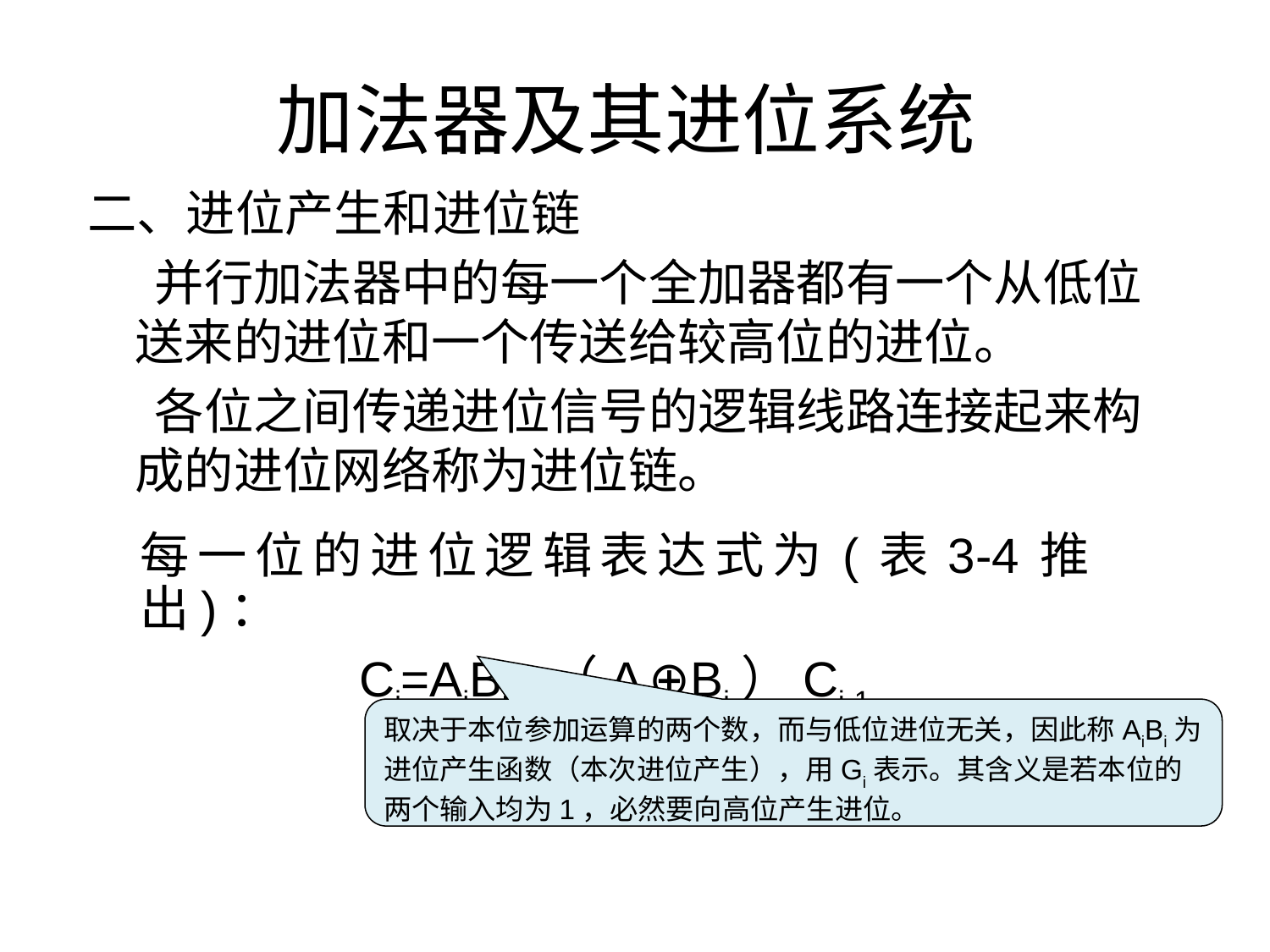

# 加法器及其进位系统
二、进位产生和进位链
     并行加法器中的每一个全加器都有一个从低位送来的进位和一个传送给较高位的进位。
     各位之间传递进位信号的逻辑线路连接起来构成的进位网络称为进位链。

每一位的进位逻辑表达式为(表3-4推出)：
Ci=AiBi+（Ai⊕Bi）Ci-1

取决于本位参加运算的两个数，而与低位进位无关，因此称AiBi为进位产生函数（本次进位产生），用Gi表示。其含义是若本位的两个输入均为1，必然要向高位产生进位。